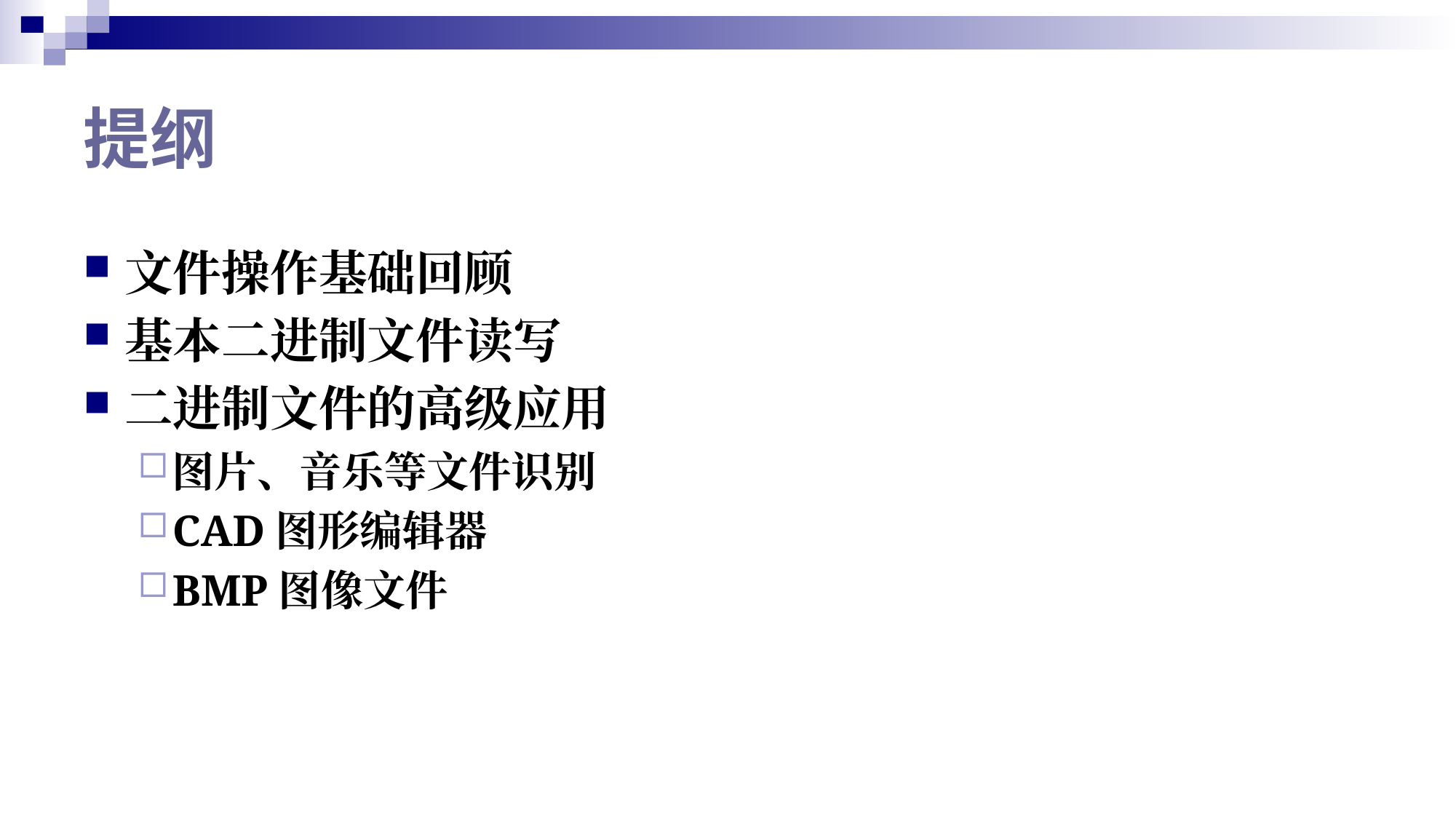

# 提纲
文件操作基础回顾
基本二进制文件读写
二进制文件的高级应用
图片、音乐等文件识别
CAD图形编辑器
BMP图像文件